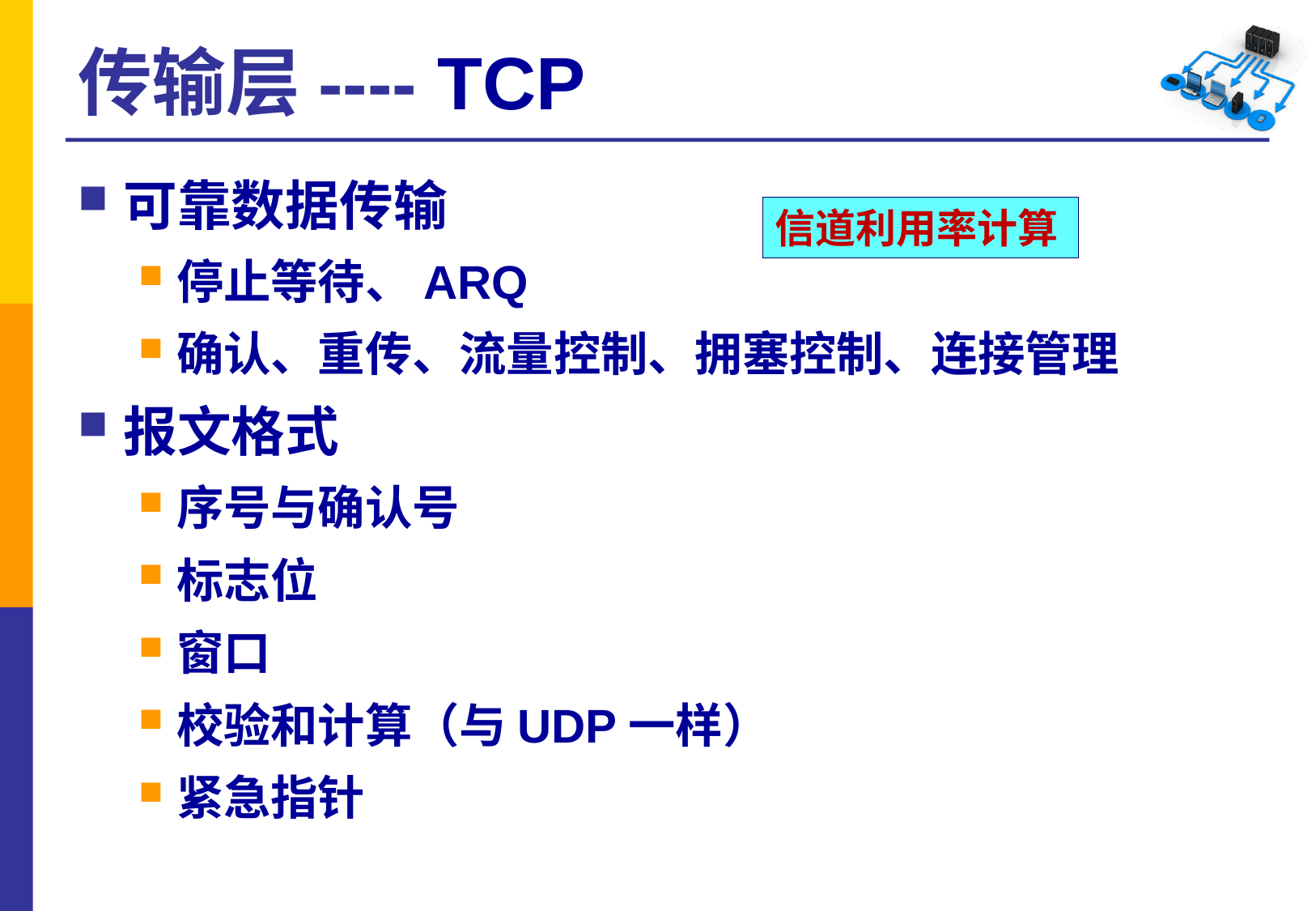

# 传输层---- TCP
可靠数据传输
停止等待、ARQ
确认、重传、流量控制、拥塞控制、连接管理
报文格式
序号与确认号
标志位
窗口
校验和计算（与UDP一样）
紧急指针

信道利用率计算